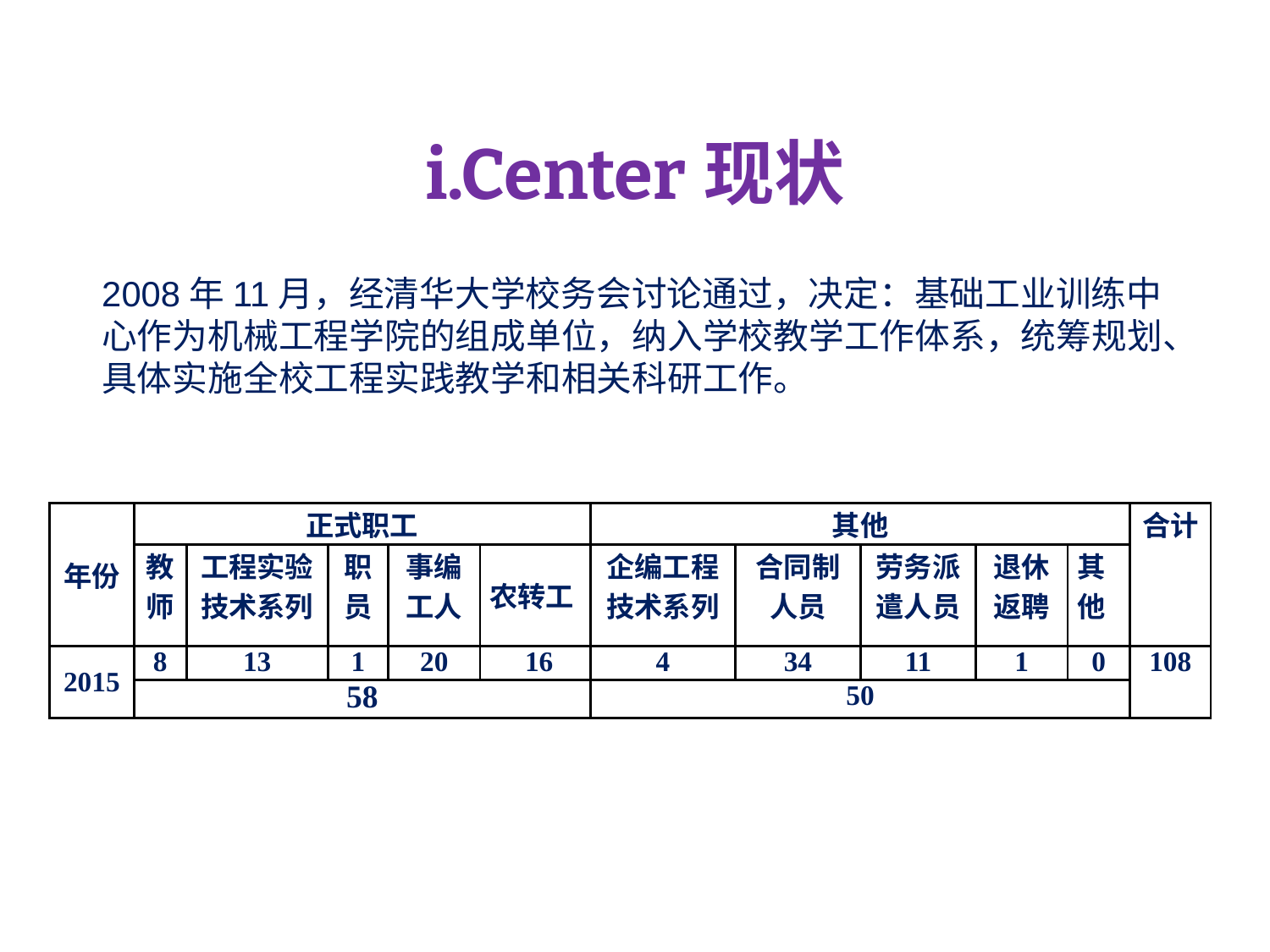

# i.Center现状
2008年11月，经清华大学校务会讨论通过，决定：基础工业训练中心作为机械工程学院的组成单位，纳入学校教学工作体系，统筹规划、具体实施全校工程实践教学和相关科研工作。
| 年份 | 正式职工 |  |  |  |  | 其他 |  |  |  |  | 合计 |
| --- | --- | --- | --- | --- | --- | --- | --- | --- | --- | --- | --- |
|  | 教师 | 工程实验技术系列 | 职 员 | 事编工人 | 农转工 | 企编工程技术系列 | 合同制人员 | 劳务派遣人员 | 退休返聘 | 其他 |  |
| 2015 | 8 | 13 | 1 | 20 | 16 | 4 | 34 | 11 | 1 | 0 | 108 |
|  | 58 |  |  |  |  | 50 |  |  |  |  |  |